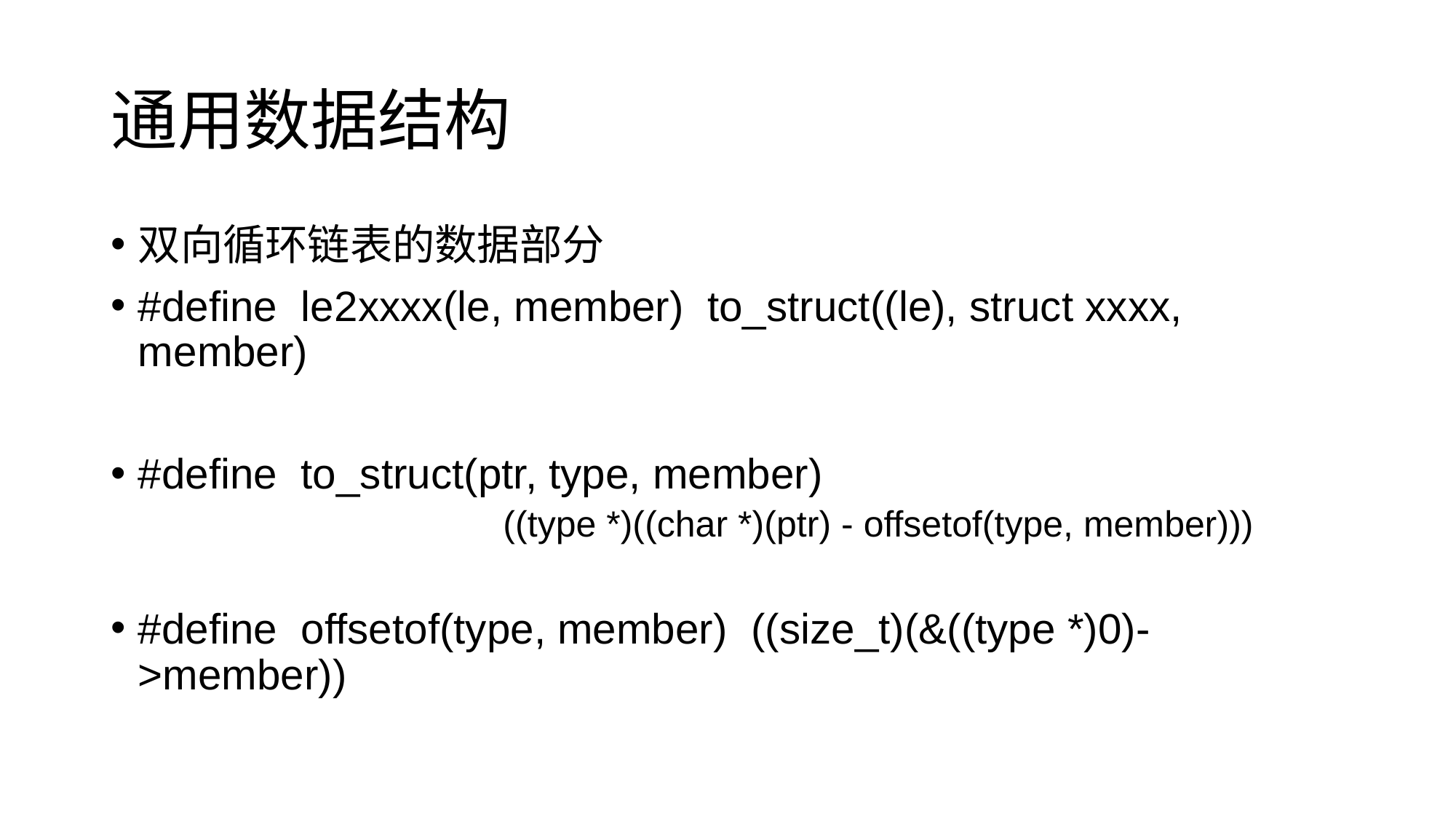

# 通用数据结构
双向循环链表的数据部分
#define  le2xxxx(le, member)  to_struct((le), struct xxxx, member)

#define  to_struct(ptr, type, member)
			 ((type *)((char *)(ptr) - offsetof(type, member)))

#define  offsetof(type, member)  ((size_t)(&((type *)0)->member))